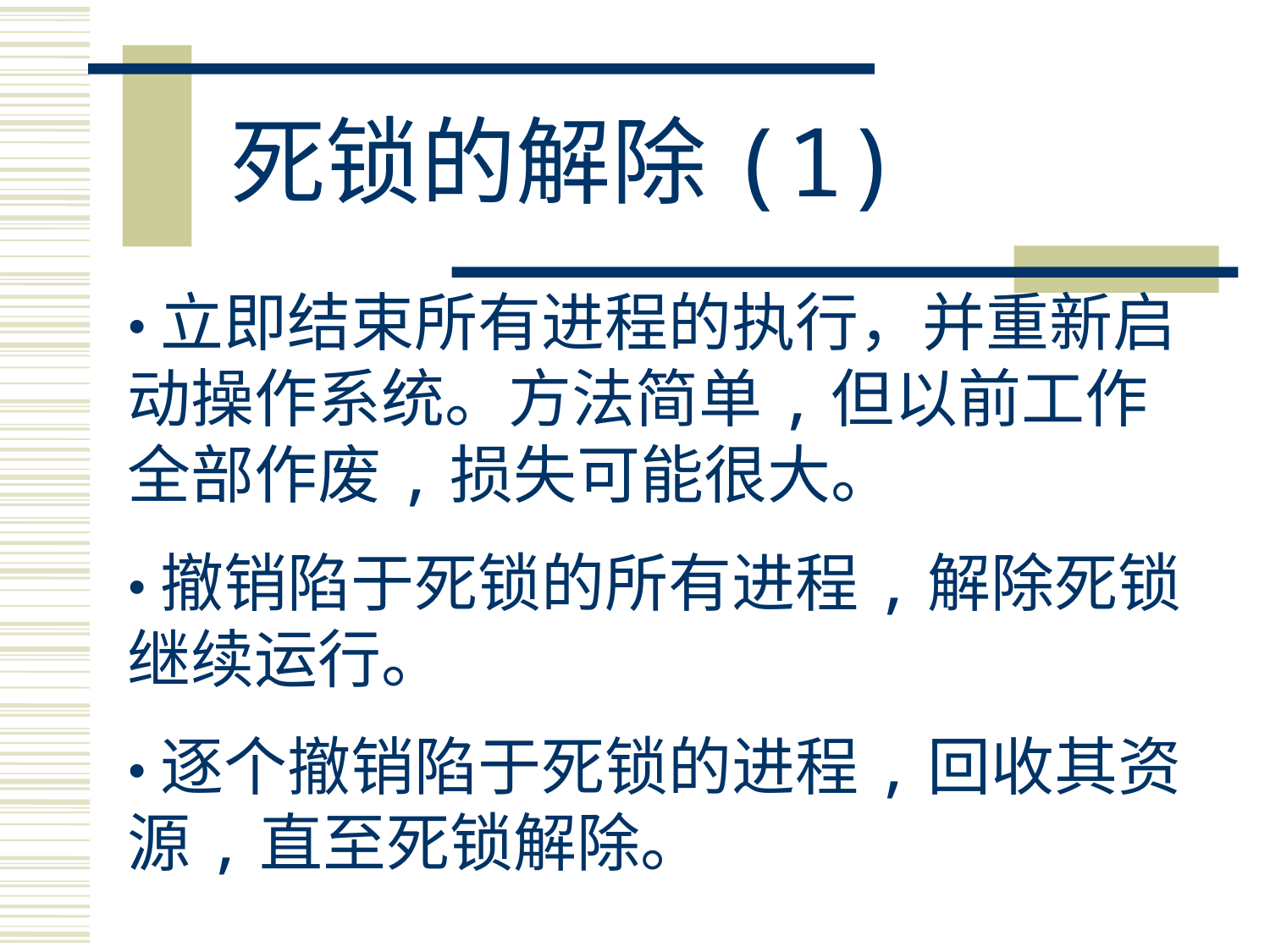

死锁的解除(1)
•立即结束所有进程的执行，并重新启动操作系统。方法简单,但以前工作全部作废,损失可能很大。
•撤销陷于死锁的所有进程,解除死锁继续运行。
•逐个撤销陷于死锁的进程,回收其资源,直至死锁解除。